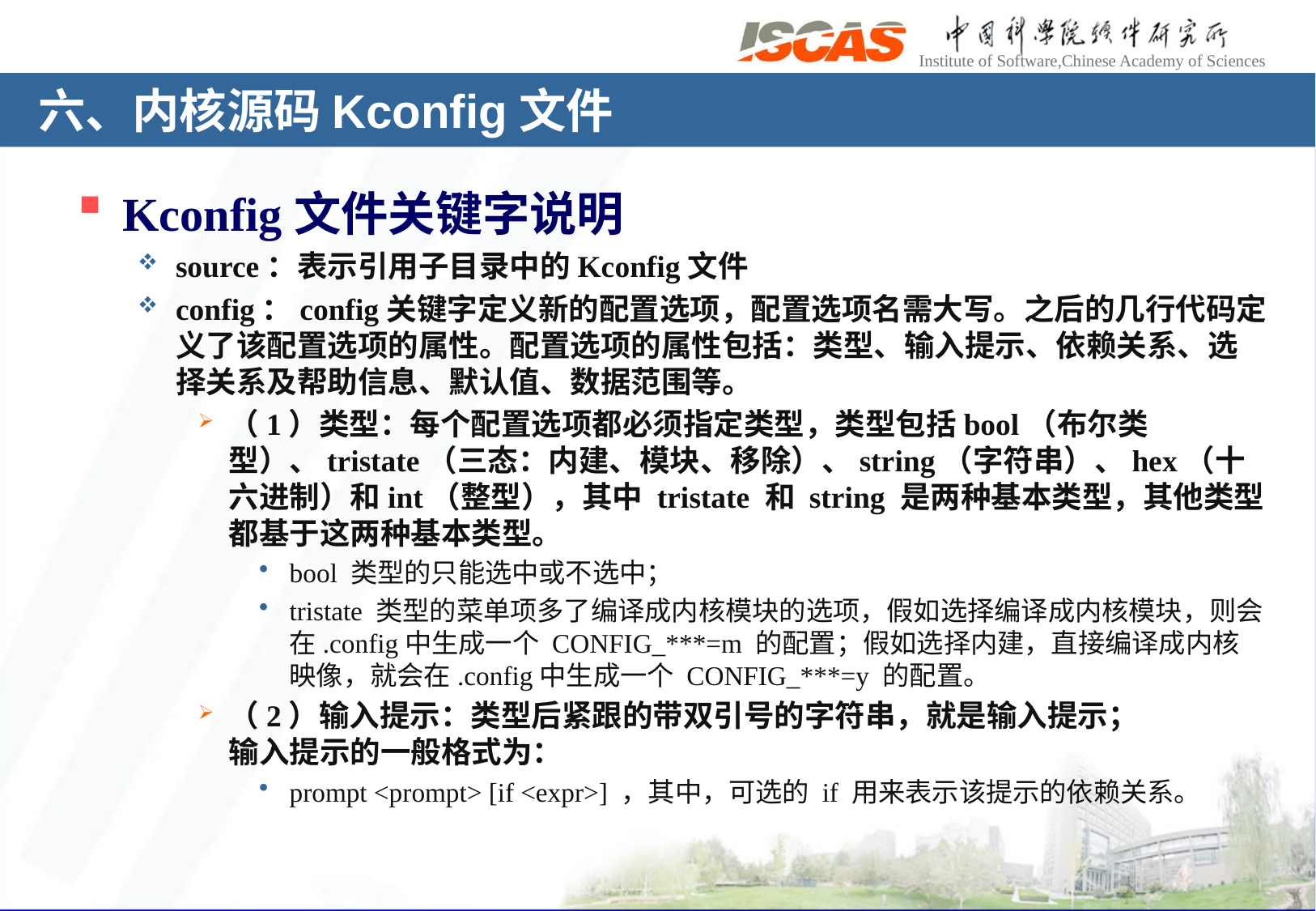

# 六、内核源码Kconfig文件
Kconfig文件关键字说明
source：表示引用子目录中的Kconfig文件
config：config关键字定义新的配置选项，配置选项名需大写。之后的几行代码定义了该配置选项的属性。配置选项的属性包括：类型、输入提示、依赖关系、选择关系及帮助信息、默认值、数据范围等。
（1）类型：每个配置选项都必须指定类型，类型包括bool（布尔类型）、tristate（三态：内建、模块、移除）、string（字符串）、hex（十六进制）和int（整型），其中 tristate 和 string 是两种基本类型，其他类型都基于这两种基本类型。
bool 类型的只能选中或不选中；
tristate 类型的菜单项多了编译成内核模块的选项，假如选择编译成内核模块，则会在.config中生成一个 CONFIG_***=m 的配置；假如选择内建，直接编译成内核映像，就会在.config中生成一个 CONFIG_***=y 的配置。
（2）输入提示：类型后紧跟的带双引号的字符串，就是输入提示；
输入提示的一般格式为：
prompt <prompt> [if <expr>] ，其中，可选的 if 用来表示该提示的依赖关系。